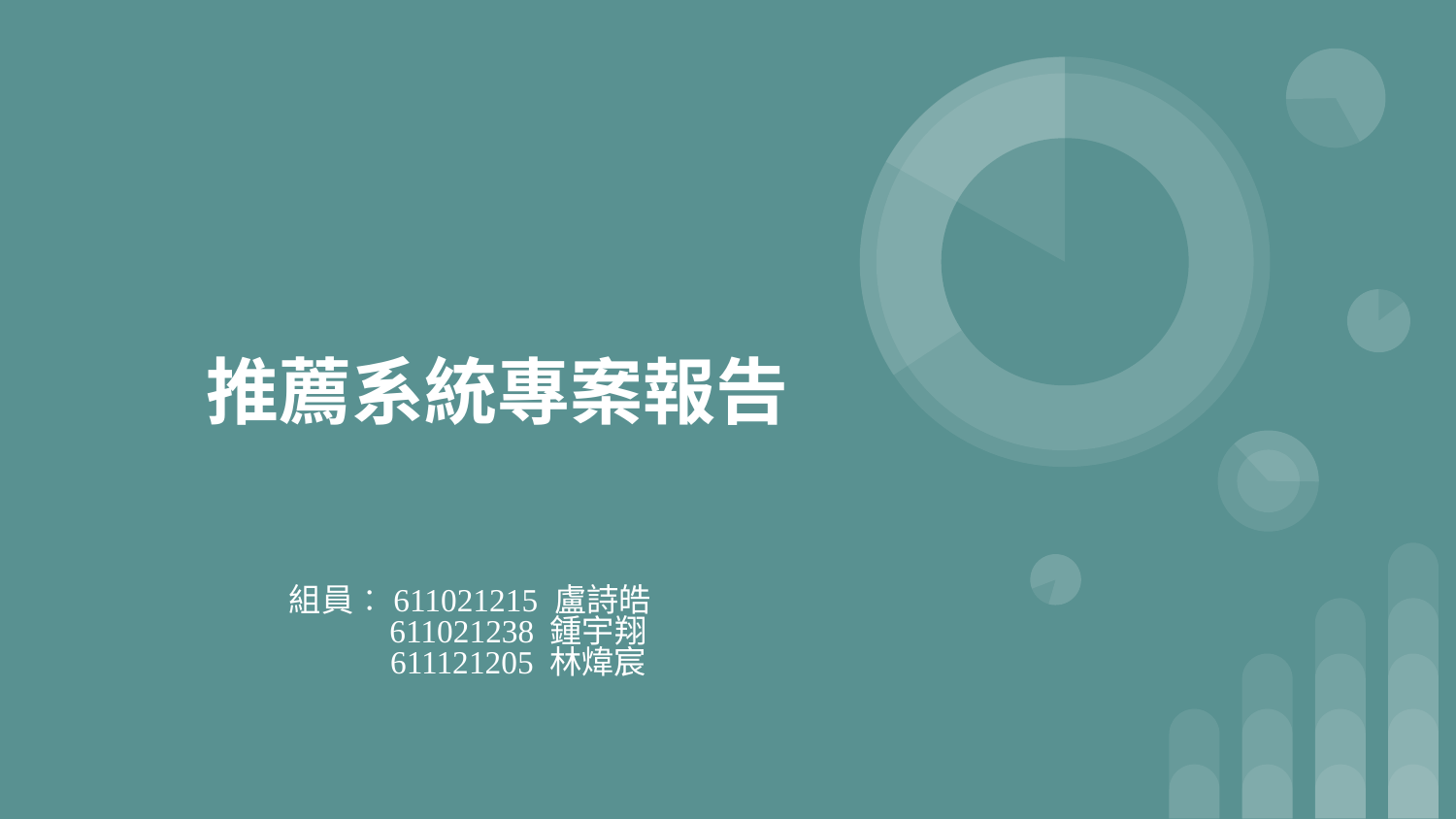

# 推薦系統專案報告

組員：611021215 盧詩皓
   611021238 鍾宇翔
   611121205 林煒宸